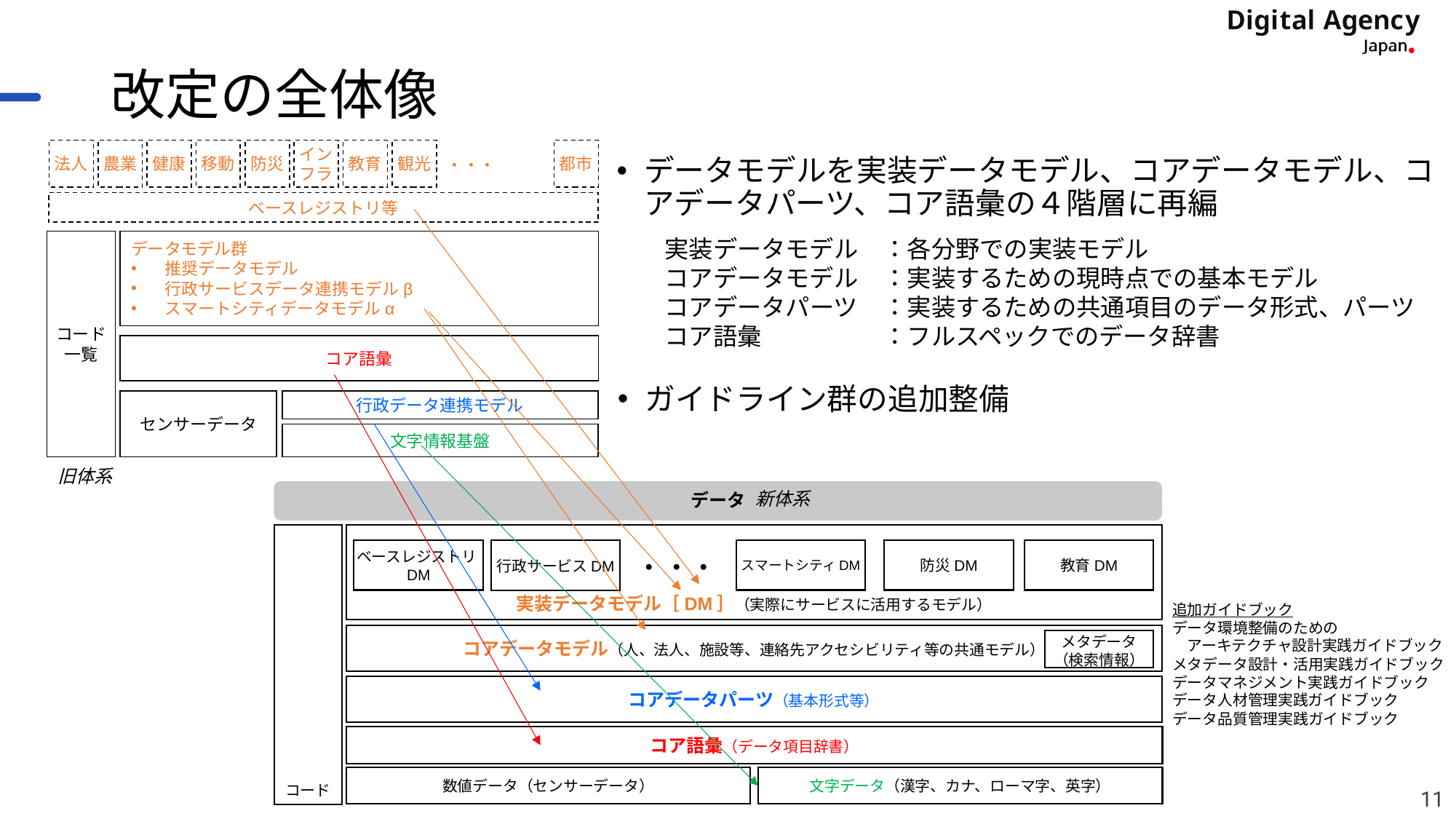

# 改定の全体像
法人
農業
健康
移動
防災
インフラ
教育
観光
都市
・・・
ベースレジストリ等
データモデルを実装データモデル、コアデータモデル、コアデータパーツ、コア語彙の４階層に再編
実装データモデル	：各分野での実装モデル
コアデータモデル	：実装するための現時点での基本モデル
コアデータパーツ	：実装するための共通項目のデータ形式、パーツ
コア語彙		：フルスペックでのデータ辞書
コード一覧
データモデル群
推奨データモデル
行政サービスデータ連携モデルβ
スマートシティデータモデルα
コア語彙
行政データ連携モデル
センサーデータ
文字情報基盤
ガイドライン群の追加整備

旧体系
データ
新体系
コード
実装データモデル［DM］（実際にサービスに活用するモデル）
ベースレジストリDM
スマートシティDM
防災DM
教育DM
行政サービスDM
・・・
追加ガイドブック
データ環境整備のための
　アーキテクチャ設計実践ガイドブック
メタデータ設計・活用実践ガイドブック
データマネジメント実践ガイドブック
データ人材管理実践ガイドブック
データ品質管理実践ガイドブック
コアデータモデル（人、法人、施設等、連絡先アクセシビリティ等の共通モデル）
メタデータ
（検索情報）
コアデータパーツ（基本形式等）
コア語彙（データ項目辞書）
数値データ（センサーデータ）
文字データ（漢字、カナ、ローマ字、英字）
11